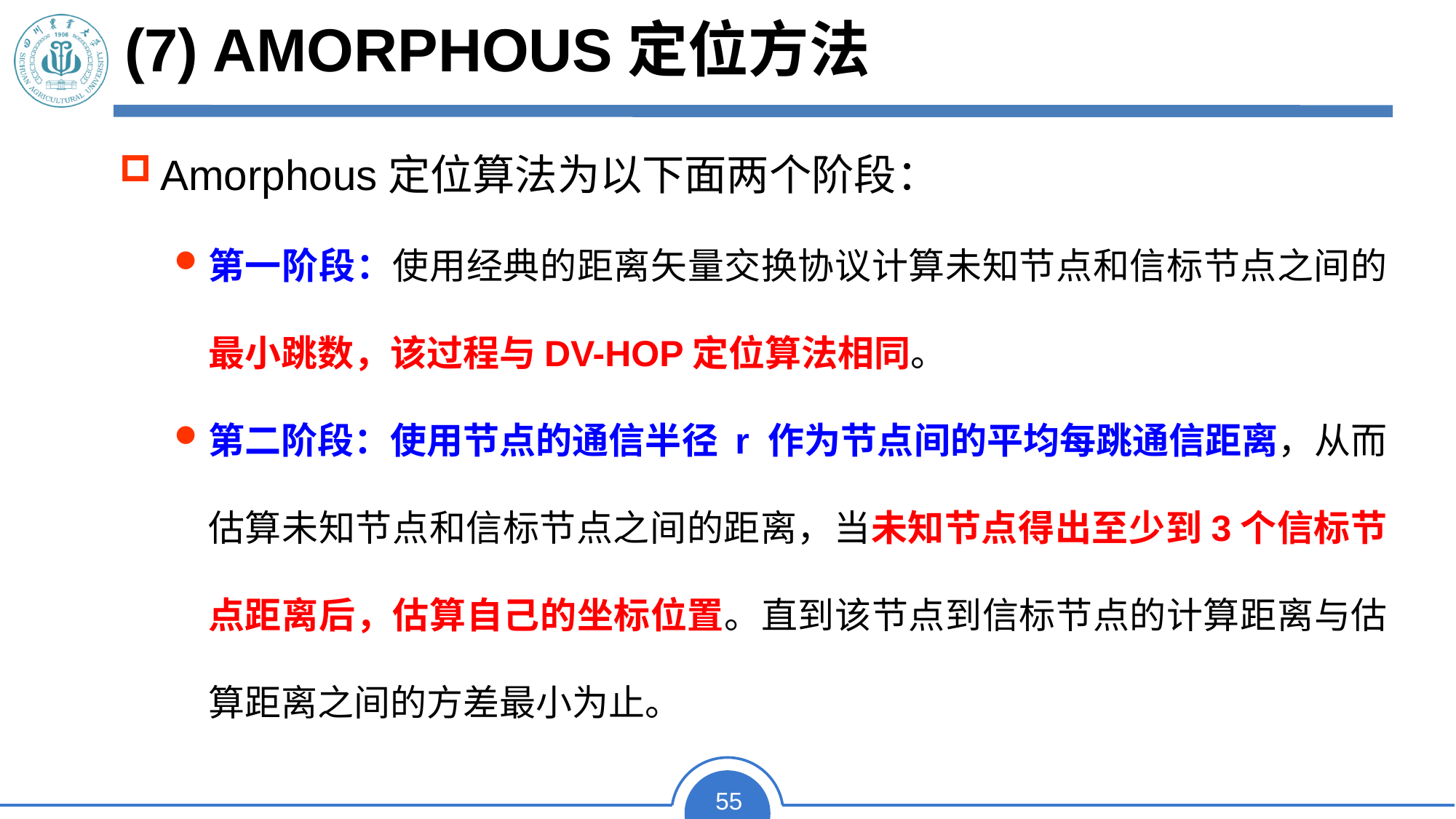

# (7) Amorphous定位方法
Amorphous定位算法为以下面两个阶段：
第一阶段：使用经典的距离矢量交换协议计算未知节点和信标节点之间的最小跳数，该过程与DV-HOP定位算法相同。
第二阶段：使用节点的通信半径 r 作为节点间的平均每跳通信距离，从而估算未知节点和信标节点之间的距离，当未知节点得出至少到3个信标节点距离后，估算自己的坐标位置。直到该节点到信标节点的计算距离与估算距离之间的方差最小为止。